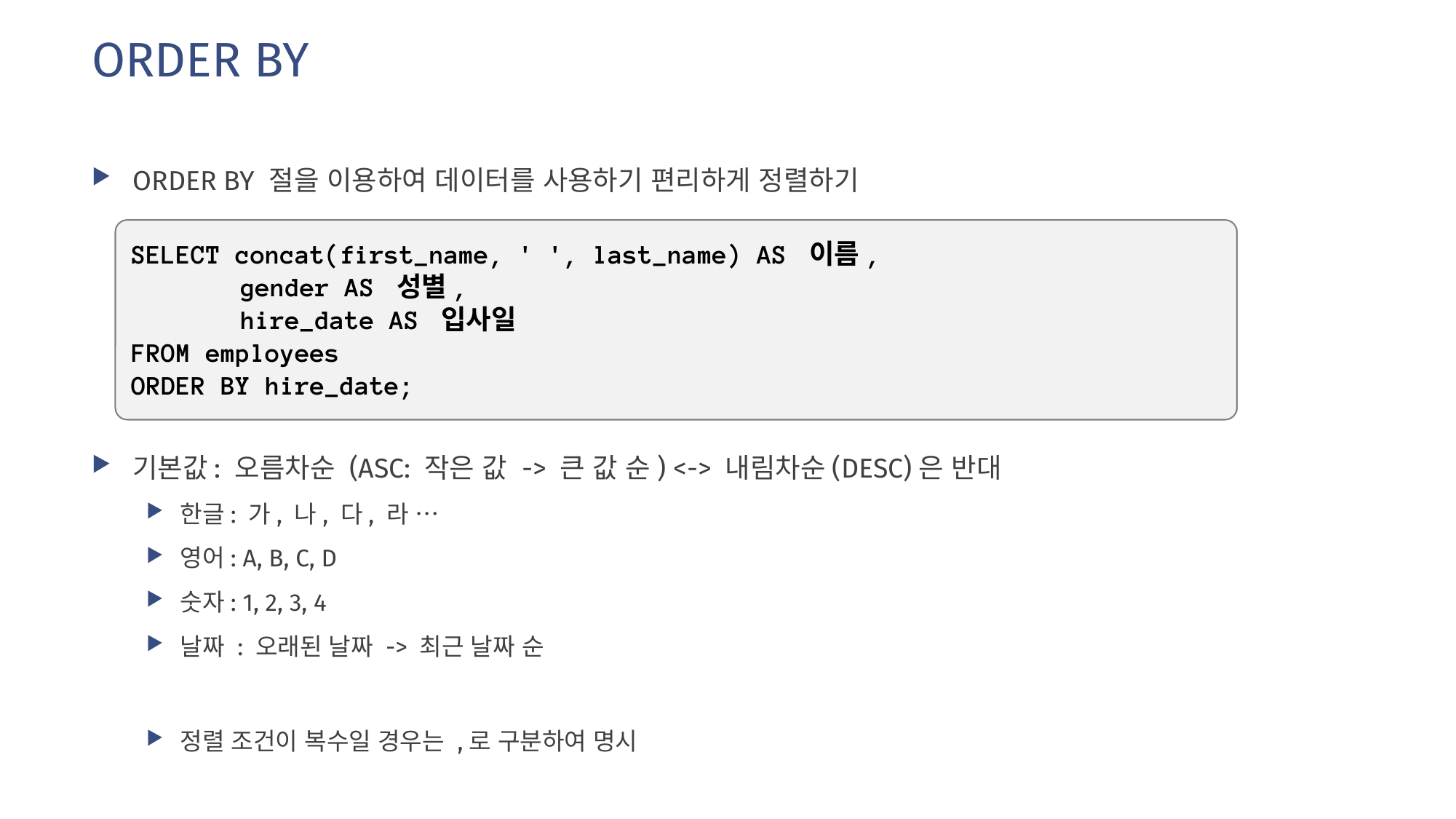

# ORDER BY
ORDER BY 절을 이용하여 데이터를 사용하기 편리하게 정렬하기

기본값: 오름차순 (ASC: 작은 값 -> 큰 값 순) <-> 내림차순(DESC)은 반대
한글: 가, 나, 다, 라 …
영어: A, B, C, D
숫자: 1, 2, 3, 4
날짜 : 오래된 날짜 -> 최근 날짜 순

정렬 조건이 복수일 경우는 ,로 구분하여 명시
SELECT concat(first_name, ' ', last_name) AS 이름,
		gender AS 성별,
		hire_date AS 입사일
FROM employees
ORDER BY hire_date;